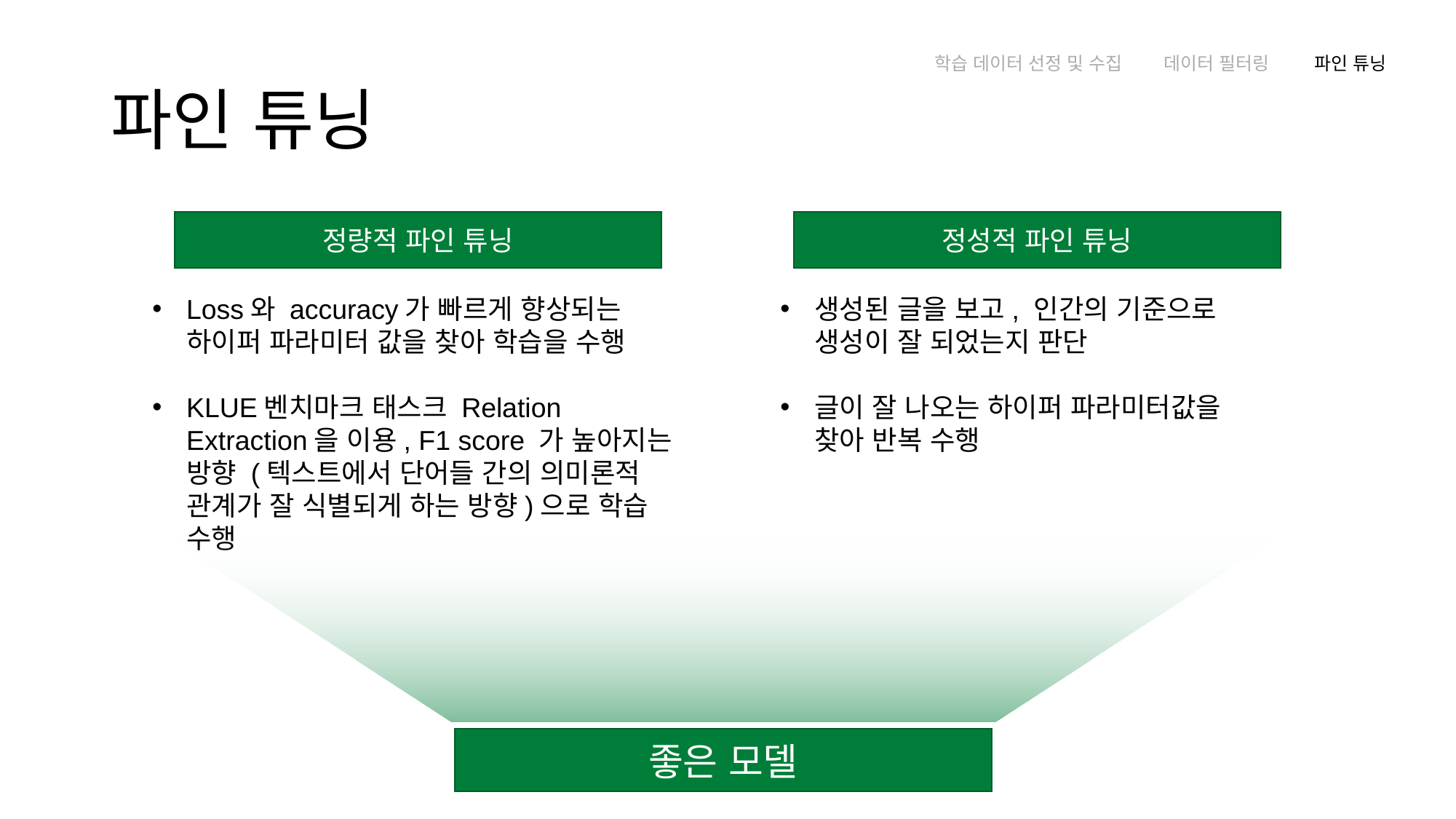

# 파인 튜닝
학습 데이터 선정 및 수집
데이터 필터링
파인 튜닝
정량적 파인 튜닝
정성적 파인 튜닝
생성된 글을 보고, 인간의 기준으로 생성이 잘 되었는지 판단

글이 잘 나오는 하이퍼 파라미터값을 찾아 반복 수행
Loss와 accuracy가 빠르게 향상되는 하이퍼 파라미터 값을 찾아 학습을 수행

KLUE벤치마크 태스크 Relation Extraction을 이용, F1 score 가 높아지는 방향 (텍스트에서 단어들 간의 의미론적 관계가 잘 식별되게 하는 방향)으로 학습 수행

좋은 모델